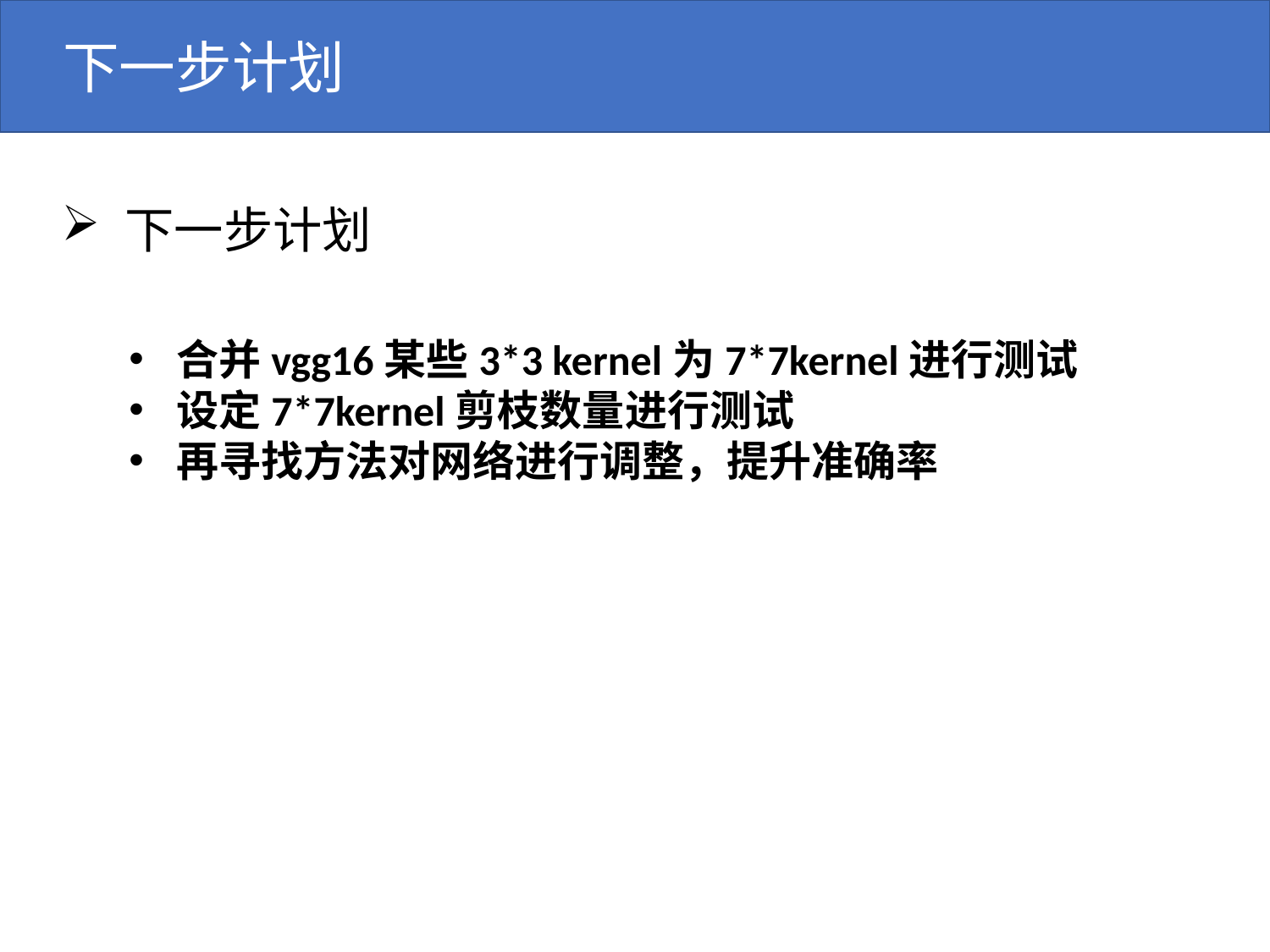

下一步计划
下一步计划
合并vgg16某些3*3 kernel为7*7kernel进行测试
设定7*7kernel剪枝数量进行测试
再寻找方法对网络进行调整，提升准确率